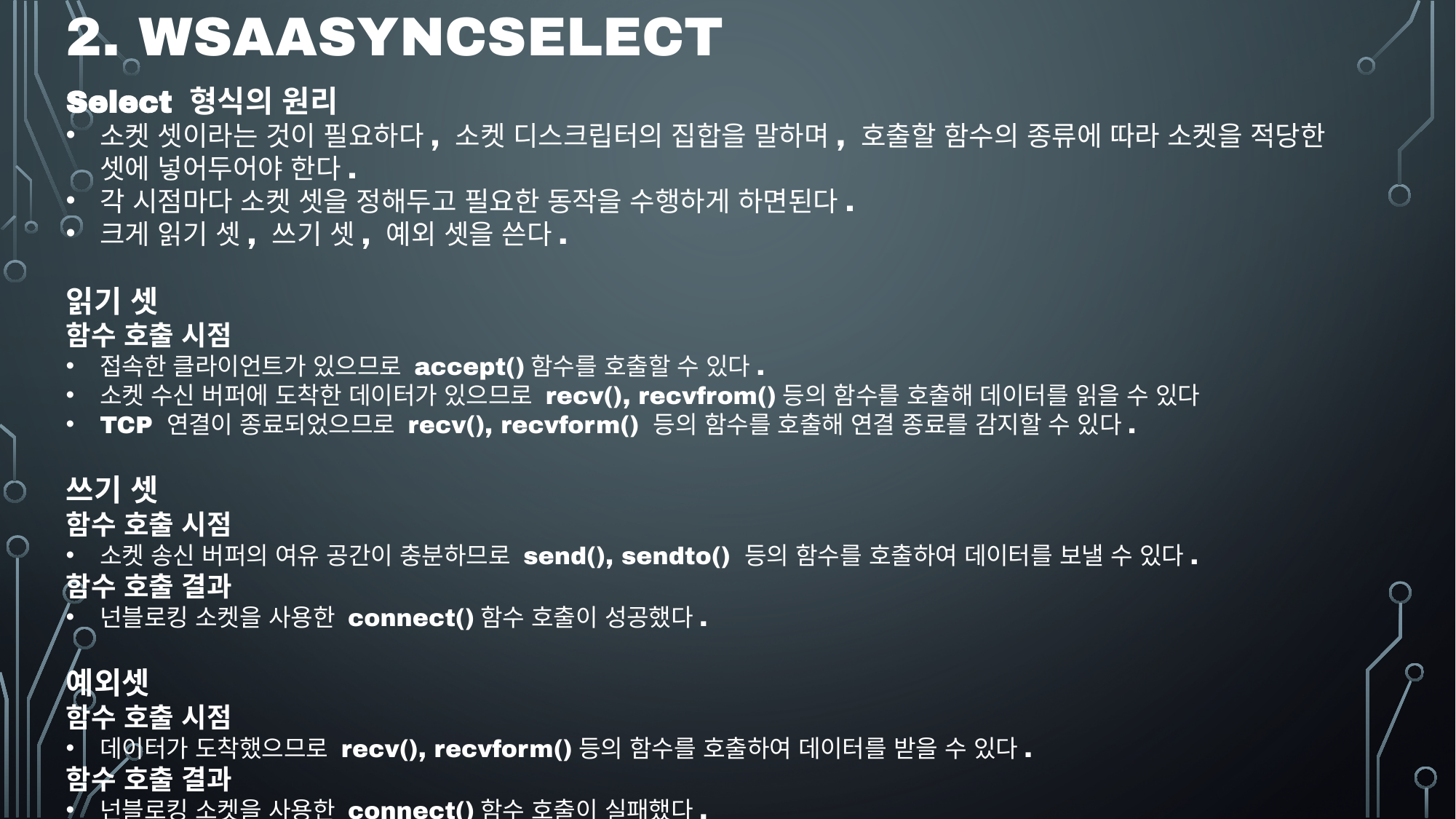

# 2. WSAAsyncSelect
Select 형식의 원리
소켓 셋이라는 것이 필요하다, 소켓 디스크립터의 집합을 말하며, 호출할 함수의 종류에 따라 소켓을 적당한 셋에 넣어두어야 한다.
각 시점마다 소켓 셋을 정해두고 필요한 동작을 수행하게 하면된다.
크게 읽기 셋, 쓰기 셋, 예외 셋을 쓴다.

읽기 셋
함수 호출 시점
접속한 클라이언트가 있으므로 accept()함수를 호출할 수 있다.
소켓 수신 버퍼에 도착한 데이터가 있으므로 recv(), recvfrom()등의 함수를 호출해 데이터를 읽을 수 있다
TCP 연결이 종료되었으므로 recv(), recvform() 등의 함수를 호출해 연결 종료를 감지할 수 있다.

쓰기 셋
함수 호출 시점
소켓 송신 버퍼의 여유 공간이 충분하므로 send(), sendto() 등의 함수를 호출하여 데이터를 보낼 수 있다.
함수 호출 결과
넌블로킹 소켓을 사용한 connect()함수 호출이 성공했다.

예외셋
함수 호출 시점
데이터가 도착했으므로 recv(), recvform()등의 함수를 호출하여 데이터를 받을 수 있다.
함수 호출 결과
넌블로킹 소켓을 사용한 connect()함수 호출이 실패했다.